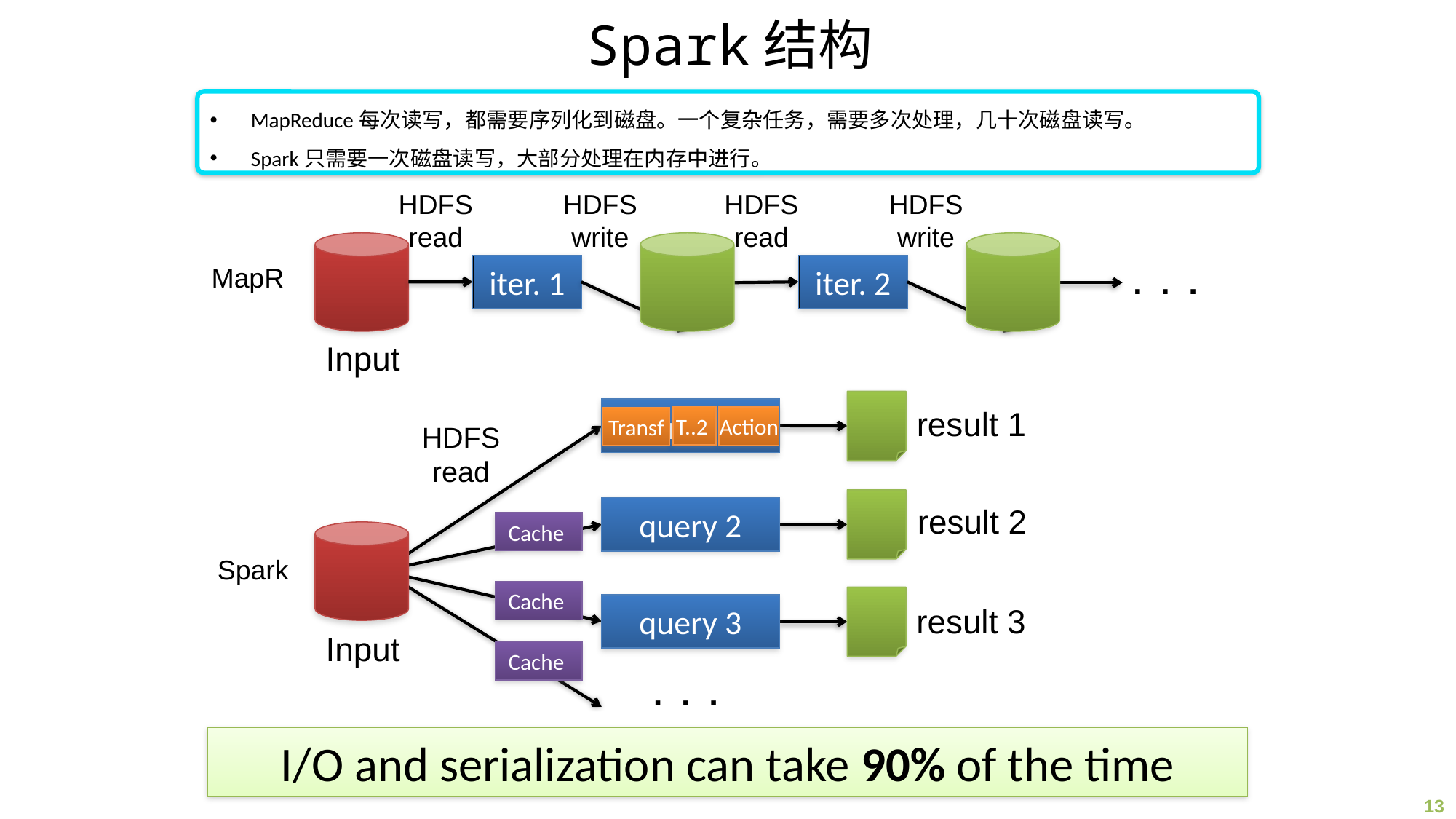

# Spark结构
Spark和MapReduce比较
MapReduce每次读写，都需要序列化到磁盘。一个复杂任务，需要多次处理，几十次磁盘读写。
Spark只需要一次磁盘读写，大部分处理在内存中进行。
HDFS
read
HDFS
write
HDFS
read
HDFS
write

MapR
iter. 1
iter. 2
.  .  .
Input

result 1
query 1
HDFS
read

result 2
query 2

query 3
result 3
Input
.  .  .
T..2
Action
Transf
Cache
Spark
Cache
Cache
I/O and serialization can take 90% of the time